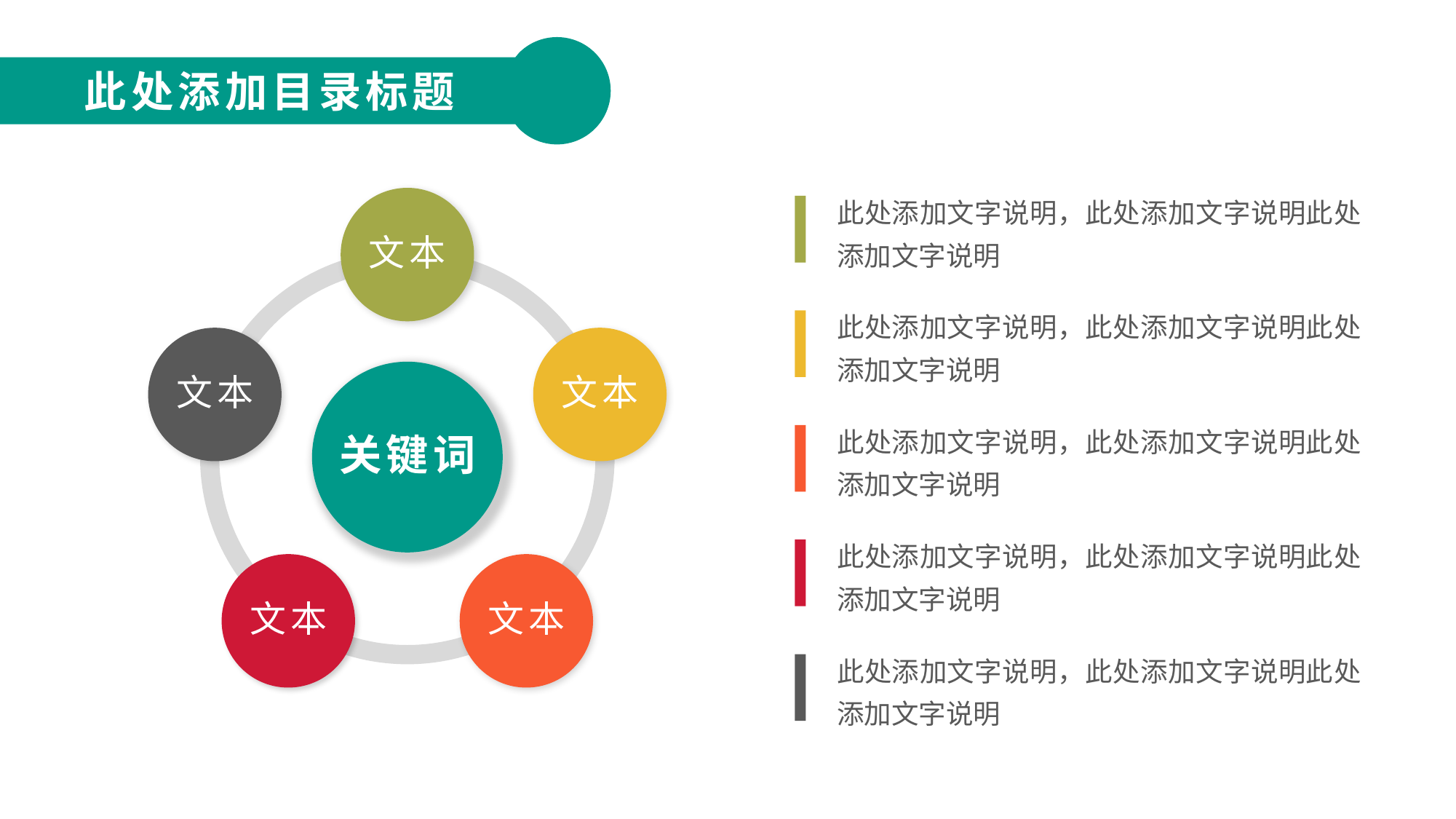

此处添加目录标题
此处添加文字说明，此处添加文字说明此处添加文字说明

文本

文本
文本
关键词

文本
文本

此处添加文字说明，此处添加文字说明此处添加文字说明

此处添加文字说明，此处添加文字说明此处添加文字说明

此处添加文字说明，此处添加文字说明此处添加文字说明

此处添加文字说明，此处添加文字说明此处添加文字说明